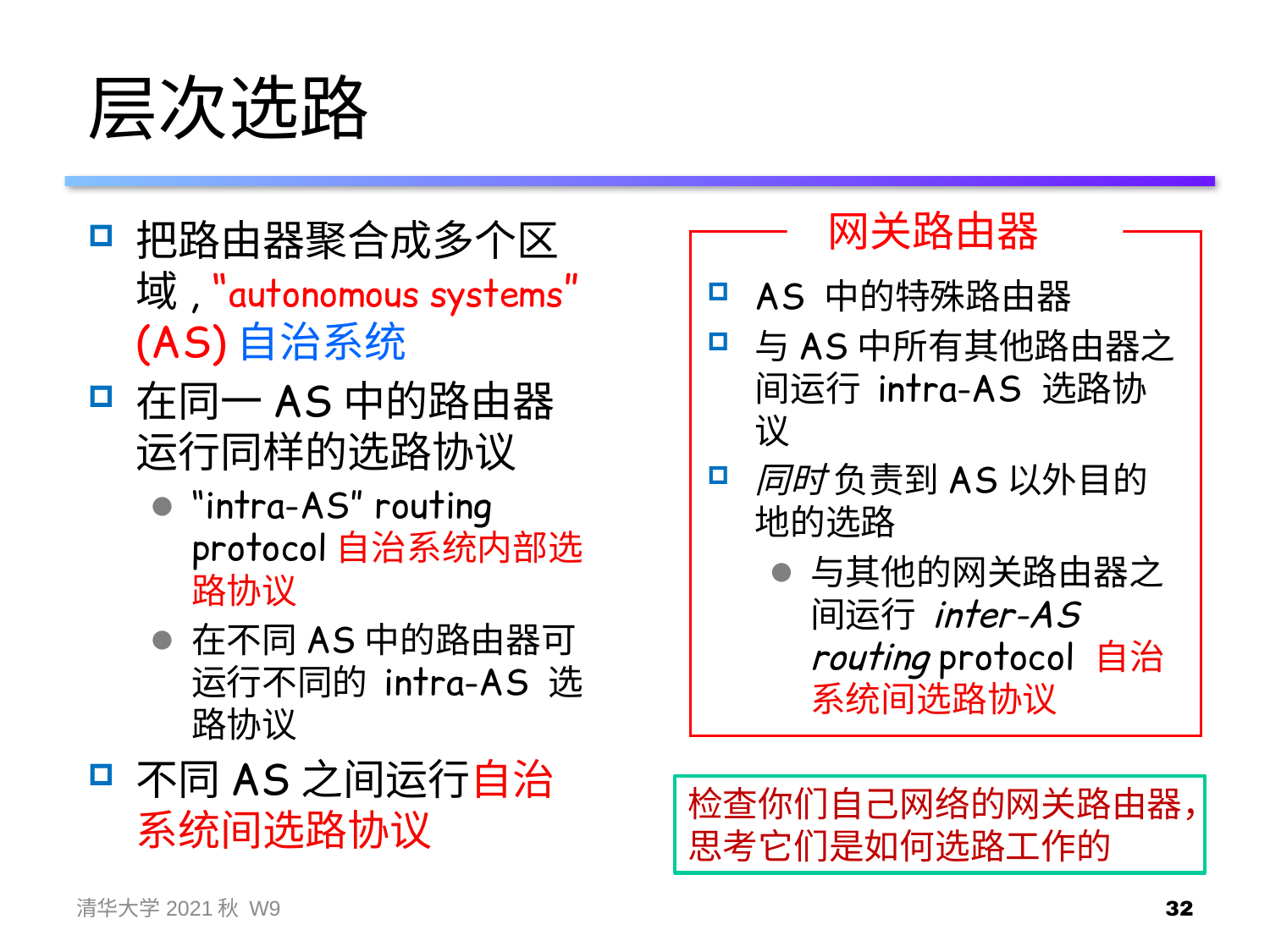

# 层次选路
网关路由器

把路由器聚合成多个区域, “autonomous systems” (AS)自治系统
在同一AS中的路由器运行同样的选路协议
“intra-AS” routing protocol自治系统内部选路协议
在不同AS中的路由器可运行不同的 intra-AS 选路协议
不同AS之间运行自治系统间选路协议

AS 中的特殊路由器
与AS中所有其他路由器之间运行 intra-AS 选路协议
同时 负责到AS以外目的地的选路
与其他的网关路由器之间运行 inter-AS routing protocol 自治系统间选路协议
检查你们自己网络的网关路由器，思考它们是如何选路工作的
清华大学2021秋 W9
32